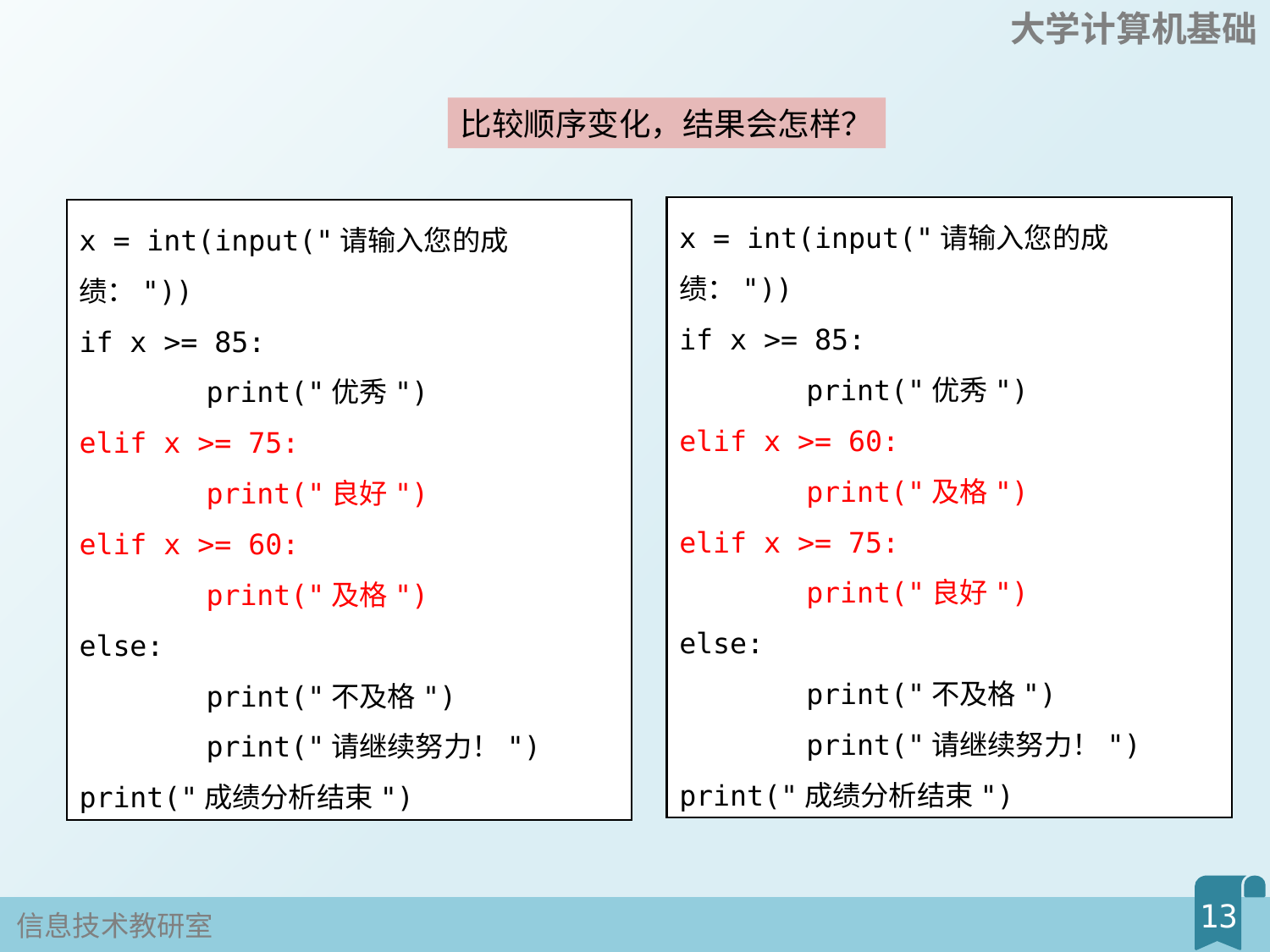

比较顺序变化，结果会怎样？
x = int(input("请输入您的成绩："))
if x >= 85:
	print("优秀")
elif x >= 60:
	print("及格")
elif x >= 75:
	print("良好")
else:
	print("不及格")
	print("请继续努力！")
print("成绩分析结束")
x = int(input("请输入您的成绩："))
if x >= 85:
	print("优秀")
elif x >= 75:
	print("良好")
elif x >= 60:
	print("及格")
else:
	print("不及格")
	print("请继续努力！")
print("成绩分析结束")
13